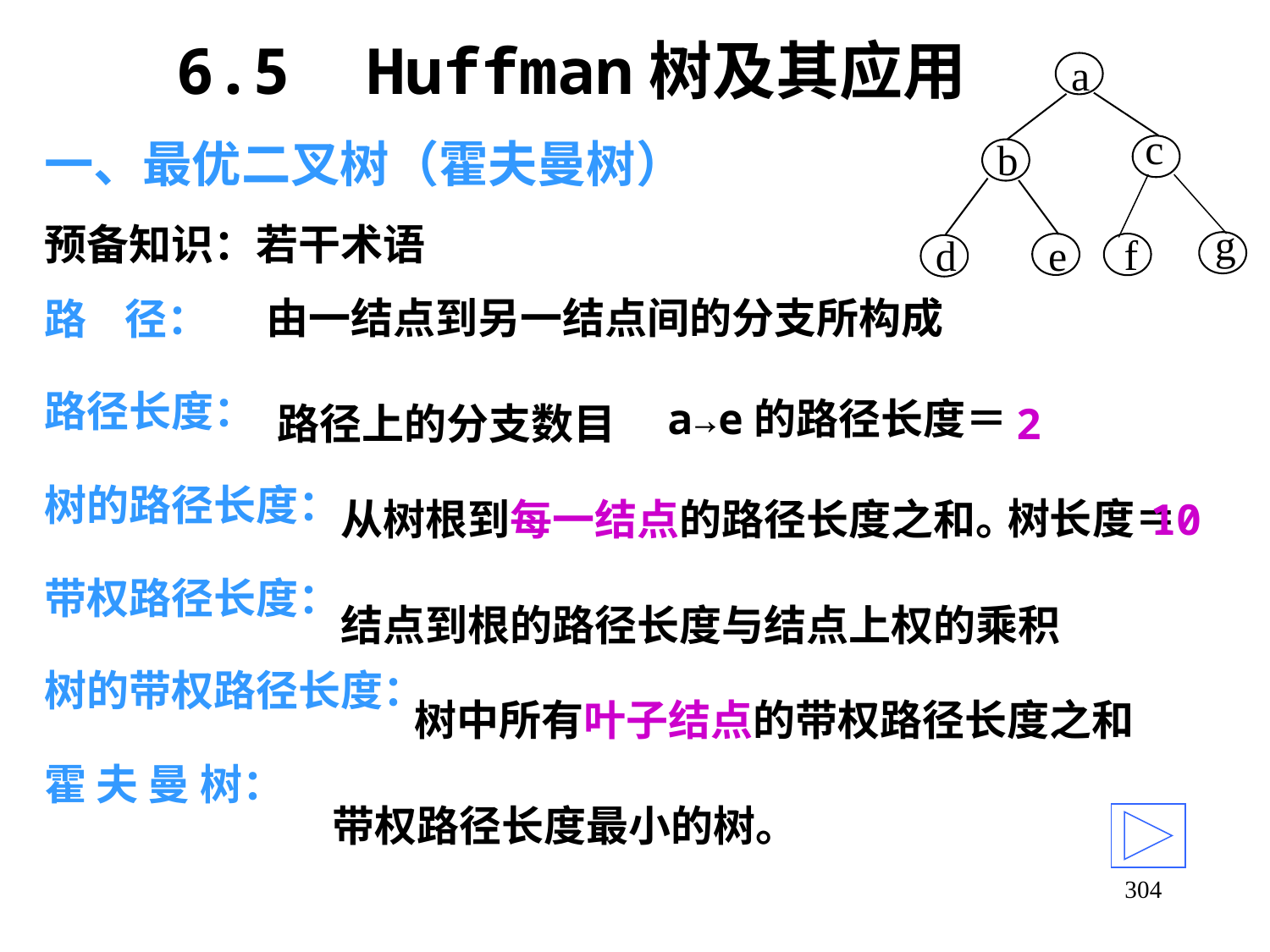

# 6.5  Huffman树及其应用
a

e
d

c
b
g
f
一、最优二叉树（霍夫曼树）
预备知识：若干术语
路    径：
路径长度：
树的路径长度：
带权路径长度：
树的带权路径长度：
霍 夫 曼 树：
由一结点到另一结点间的分支所构成
a→e的路径长度＝
路径上的分支数目
2
树长度＝
从树根到每一结点的路径长度之和。
10
结点到根的路径长度与结点上权的乘积
树中所有叶子结点的带权路径长度之和
带权路径长度最小的树。

304